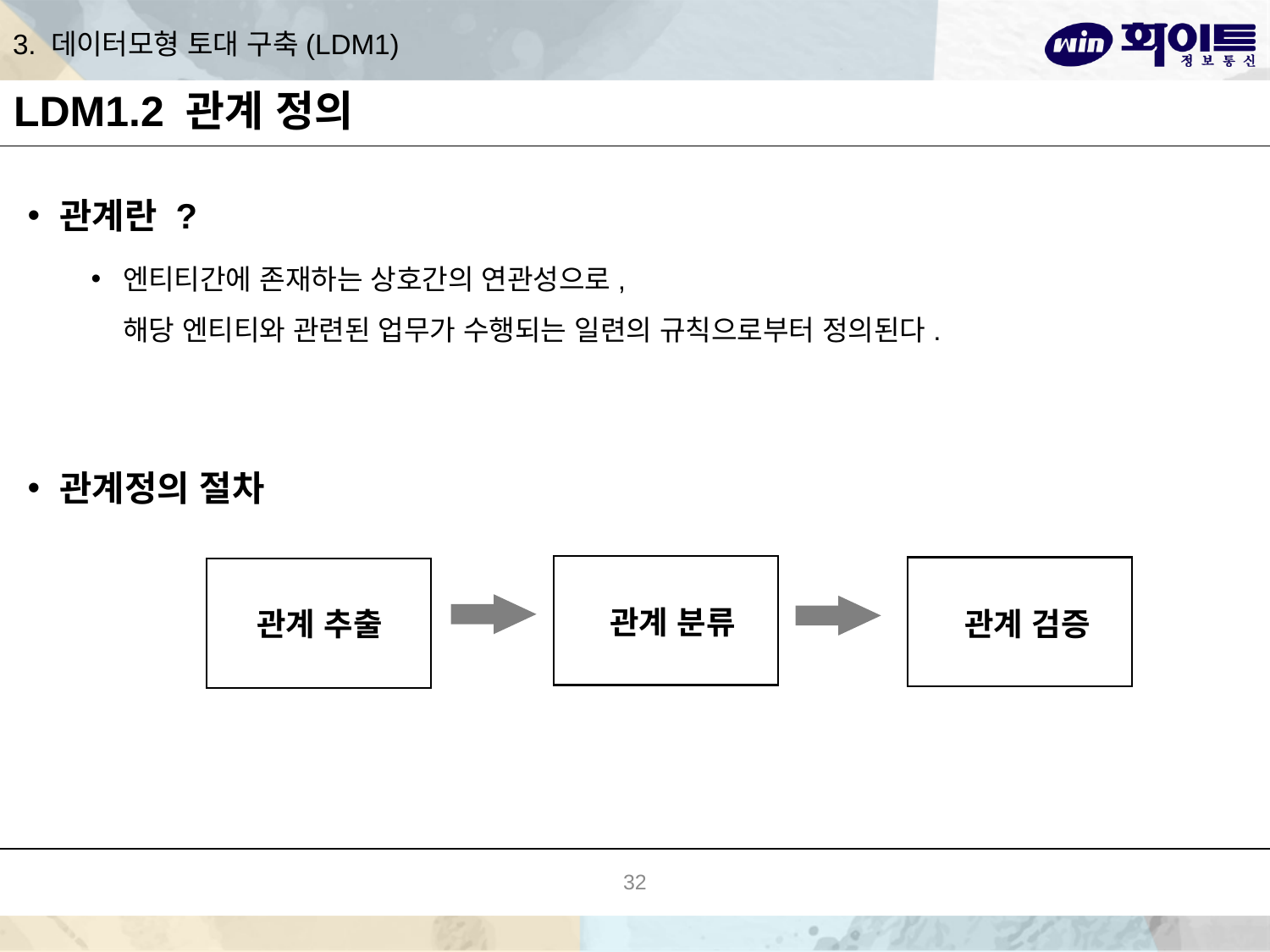

# 3. 데이터모형 토대 구축(LDM1)
LDM1.2 관계 정의
관계란 ?
엔티티간에 존재하는 상호간의 연관성으로,
해당 엔티티와 관련된 업무가 수행되는 일련의 규칙으로부터 정의된다.

관계정의 절차

관계 분류
관계 추출
관계 검증
32